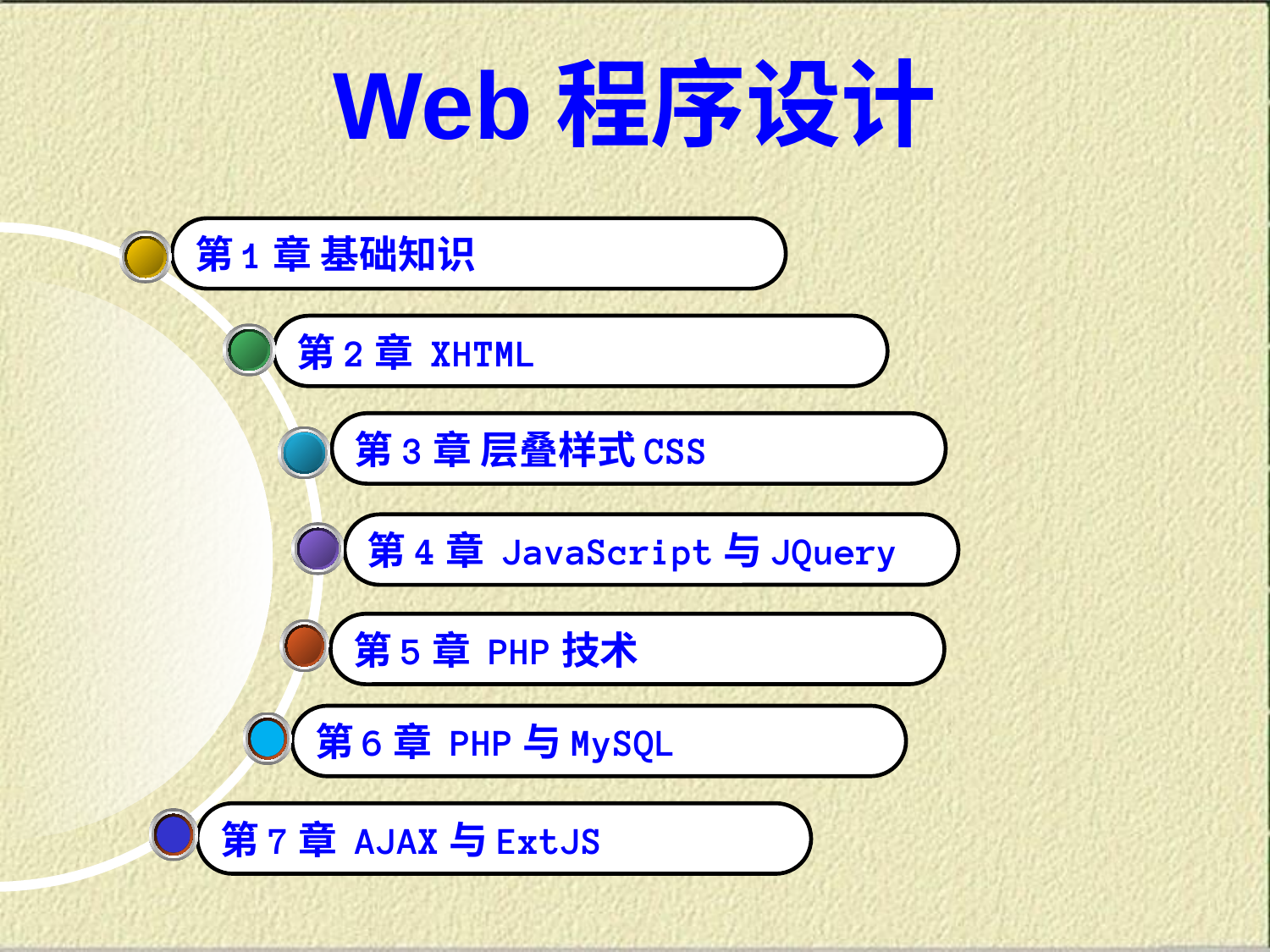

Web程序设计

第1章 基础知识

第2章 XHTML

第3章 层叠样式CSS

第4章 JavaScript与JQuery

第5章 PHP技术

第6章 PHP与MySQL

第7章 AJAX与ExtJS